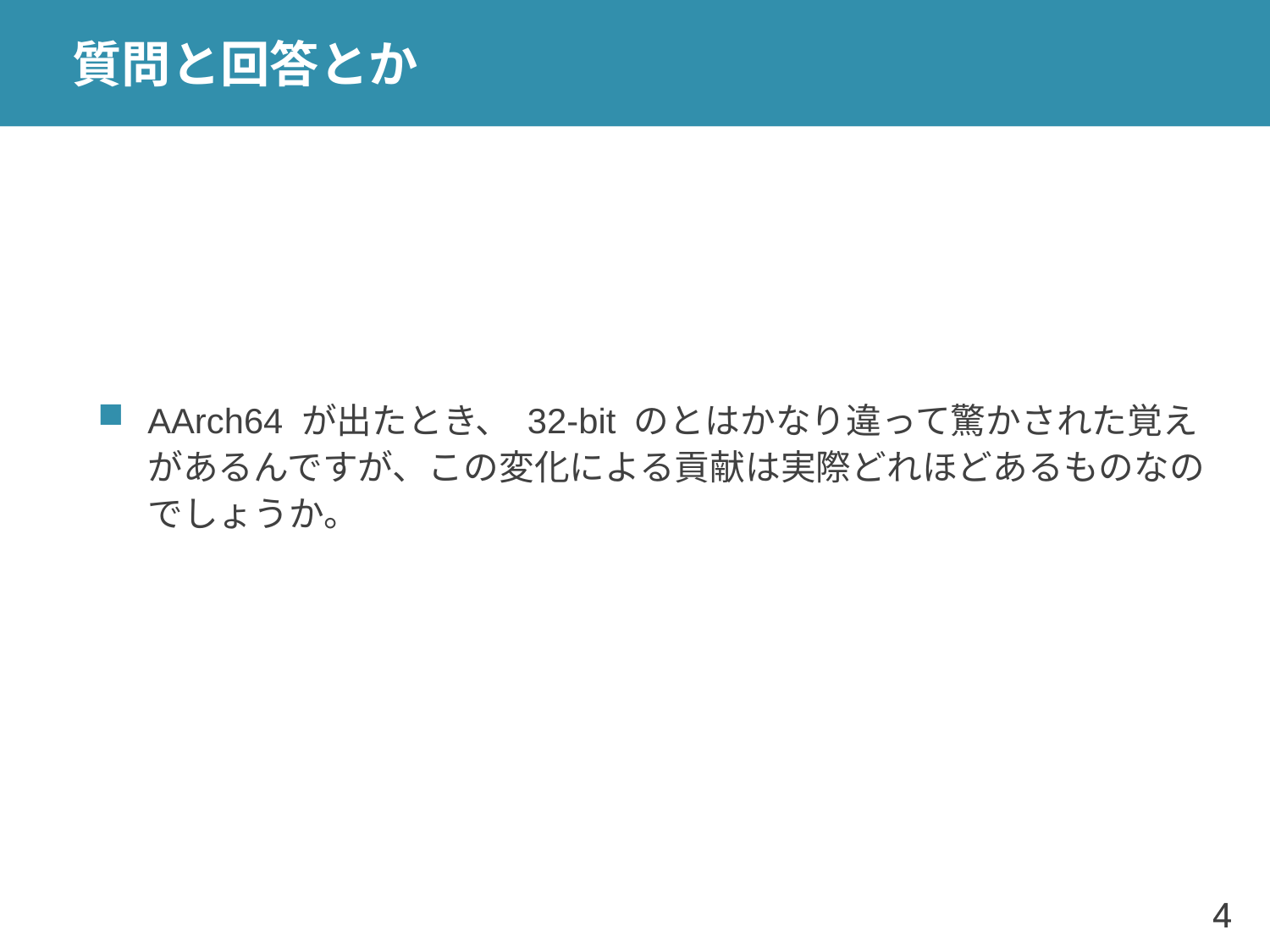

# 質問と回答とか
AArch64 が出たとき、 32-bit のとはかなり違って驚かされた覚えがあるんですが、この変化による貢献は実際どれほどあるものなのでしょうか。